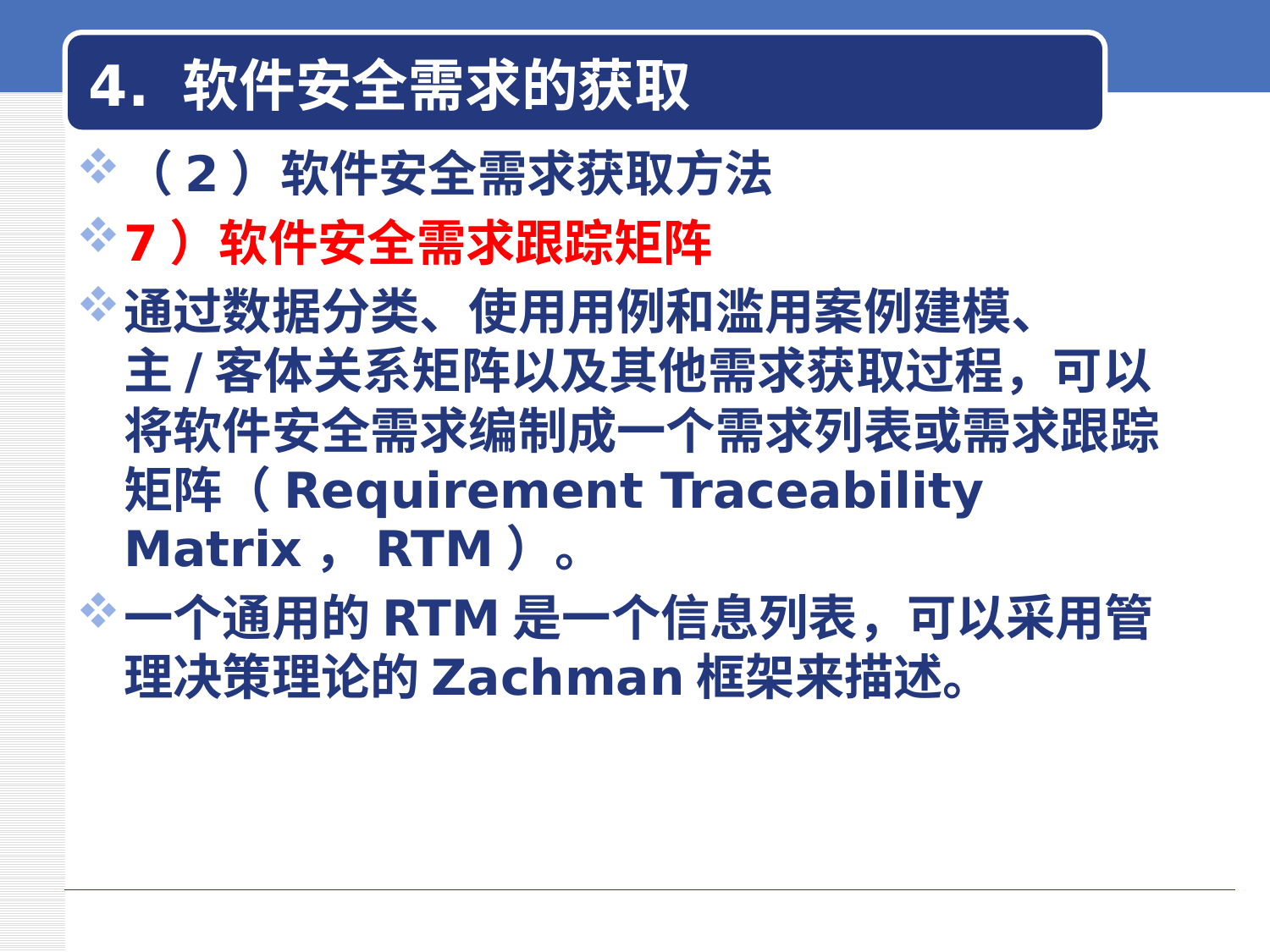

# 4. 软件安全需求的获取
（2）软件安全需求获取方法
7）软件安全需求跟踪矩阵
通过数据分类、使用用例和滥用案例建模、主/客体关系矩阵以及其他需求获取过程，可以将软件安全需求编制成一个需求列表或需求跟踪矩阵（Requirement Traceability Matrix，RTM）。
一个通用的RTM是一个信息列表，可以采用管理决策理论的Zachman框架来描述。